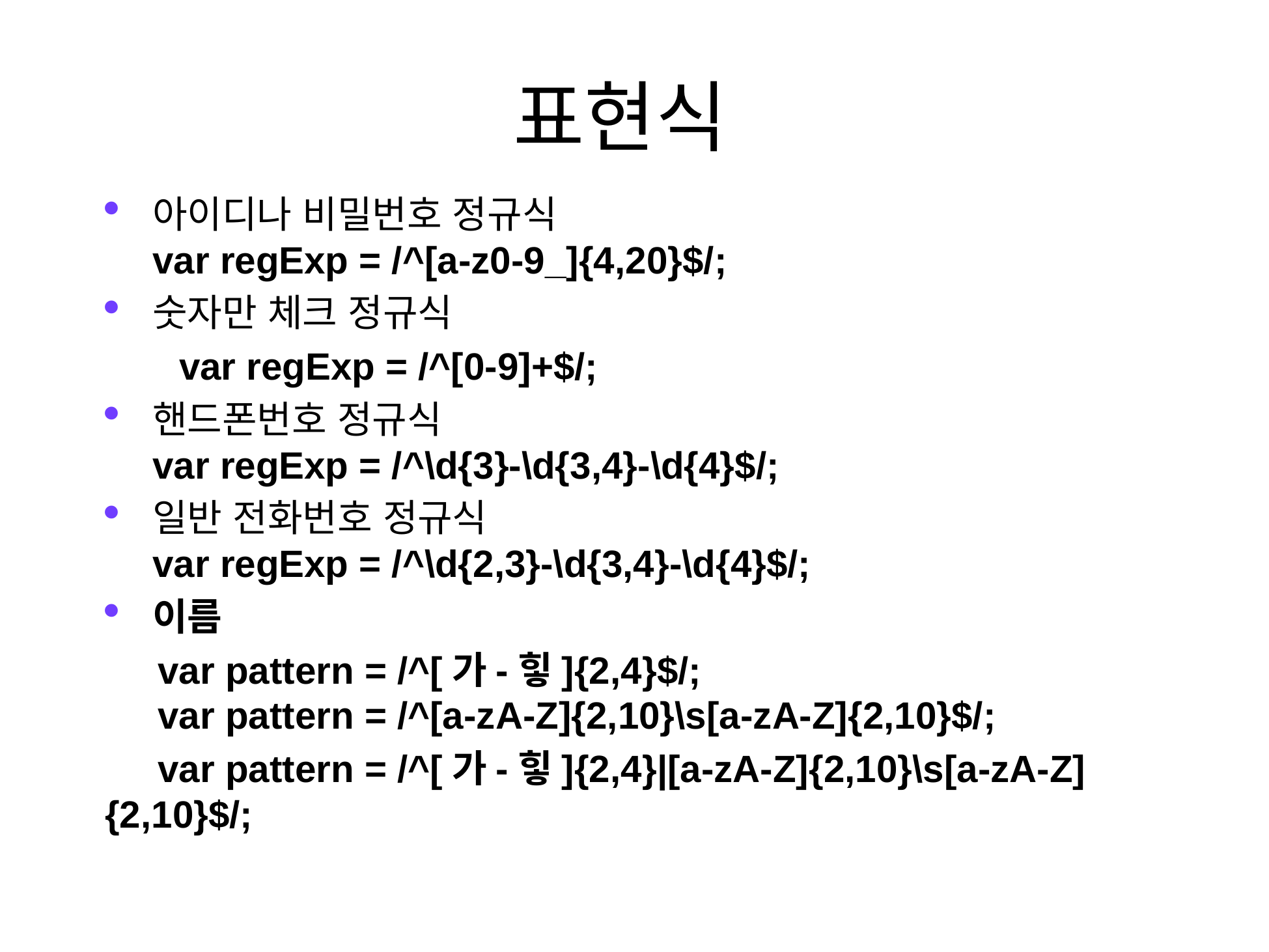

# 표현식
아이디나 비밀번호 정규식 
var regExp = /^[a-z0-9_]{4,20}$/;
숫자만 체크 정규식
       var regExp = /^[0-9]+$/;
핸드폰번호 정규식
var regExp = /^\d{3}-\d{3,4}-\d{4}$/;
일반 전화번호 정규식
var regExp = /^\d{2,3}-\d{3,4}-\d{4}$/;
이름
     var pattern = /^[가-힣]{2,4}$/;
     var pattern = /^[a-zA-Z]{2,10}\s[a-zA-Z]{2,10}$/;
     var pattern = /^[가-힣]{2,4}|[a-zA-Z]{2,10}\s[a-zA-Z]{2,10}$/;